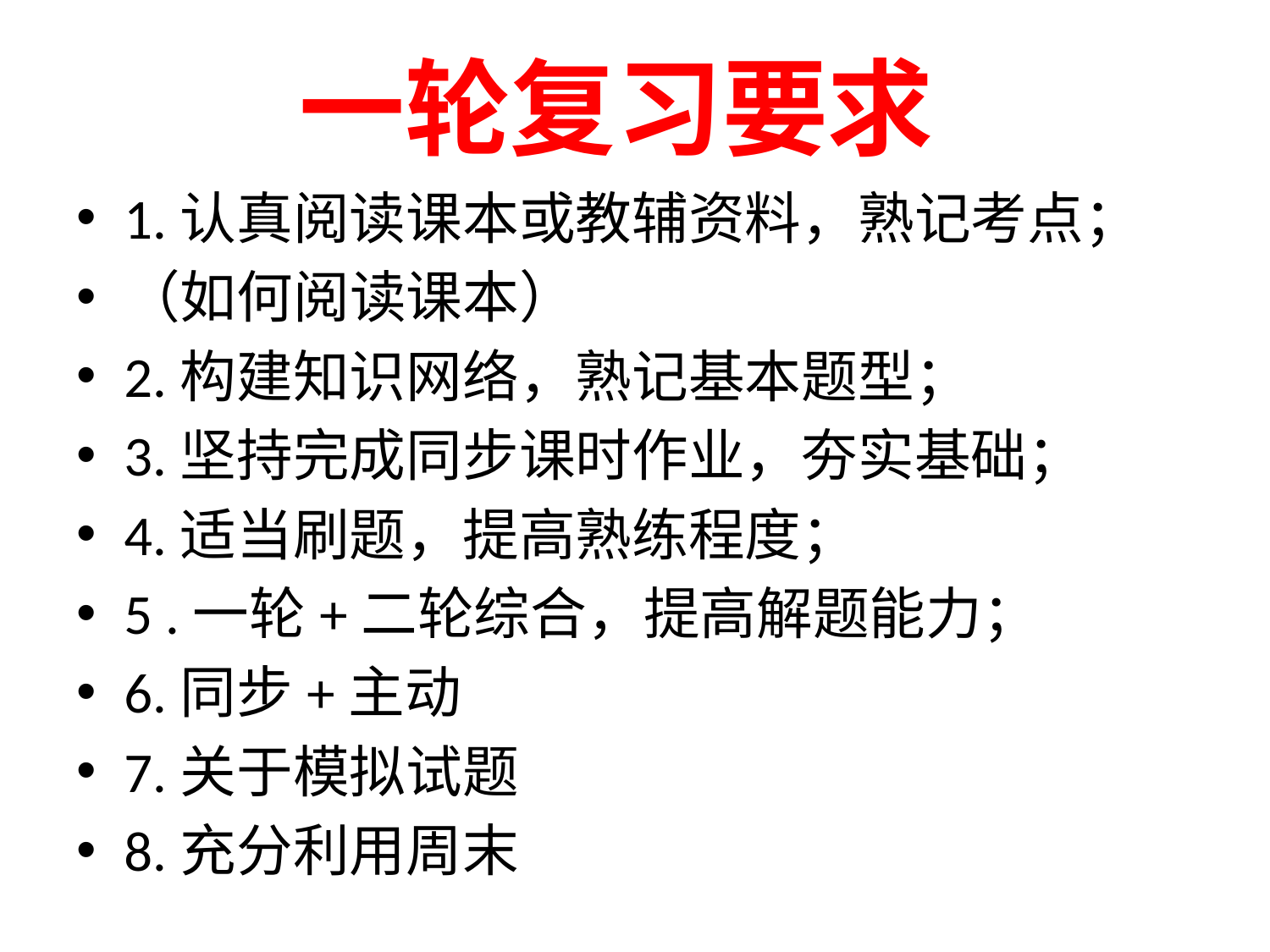

# 一轮复习要求
1.认真阅读课本或教辅资料，熟记考点；
（如何阅读课本）
2.构建知识网络，熟记基本题型；
3.坚持完成同步课时作业，夯实基础；
4.适当刷题，提高熟练程度；
5 .一轮+二轮综合，提高解题能力；
6.同步+主动
7.关于模拟试题
8.充分利用周末